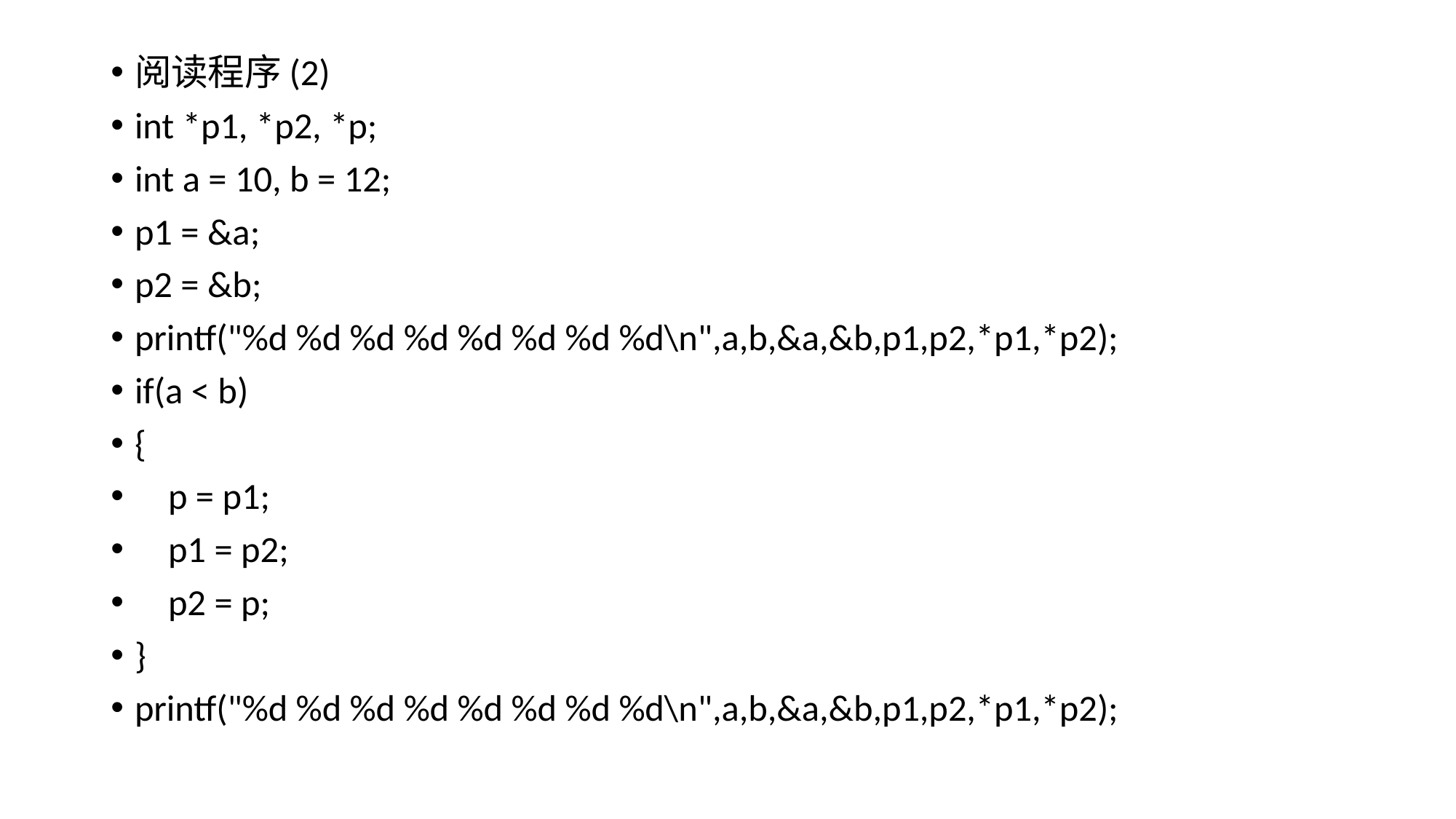

阅读程序(2)
int *p1, *p2, *p;
int a = 10, b = 12;
p1 = &a;
p2 = &b;
printf("%d %d %d %d %d %d %d %d\n",a,b,&a,&b,p1,p2,*p1,*p2);
if(a < b)
{
    p = p1;
    p1 = p2;
    p2 = p;
}
printf("%d %d %d %d %d %d %d %d\n",a,b,&a,&b,p1,p2,*p1,*p2);